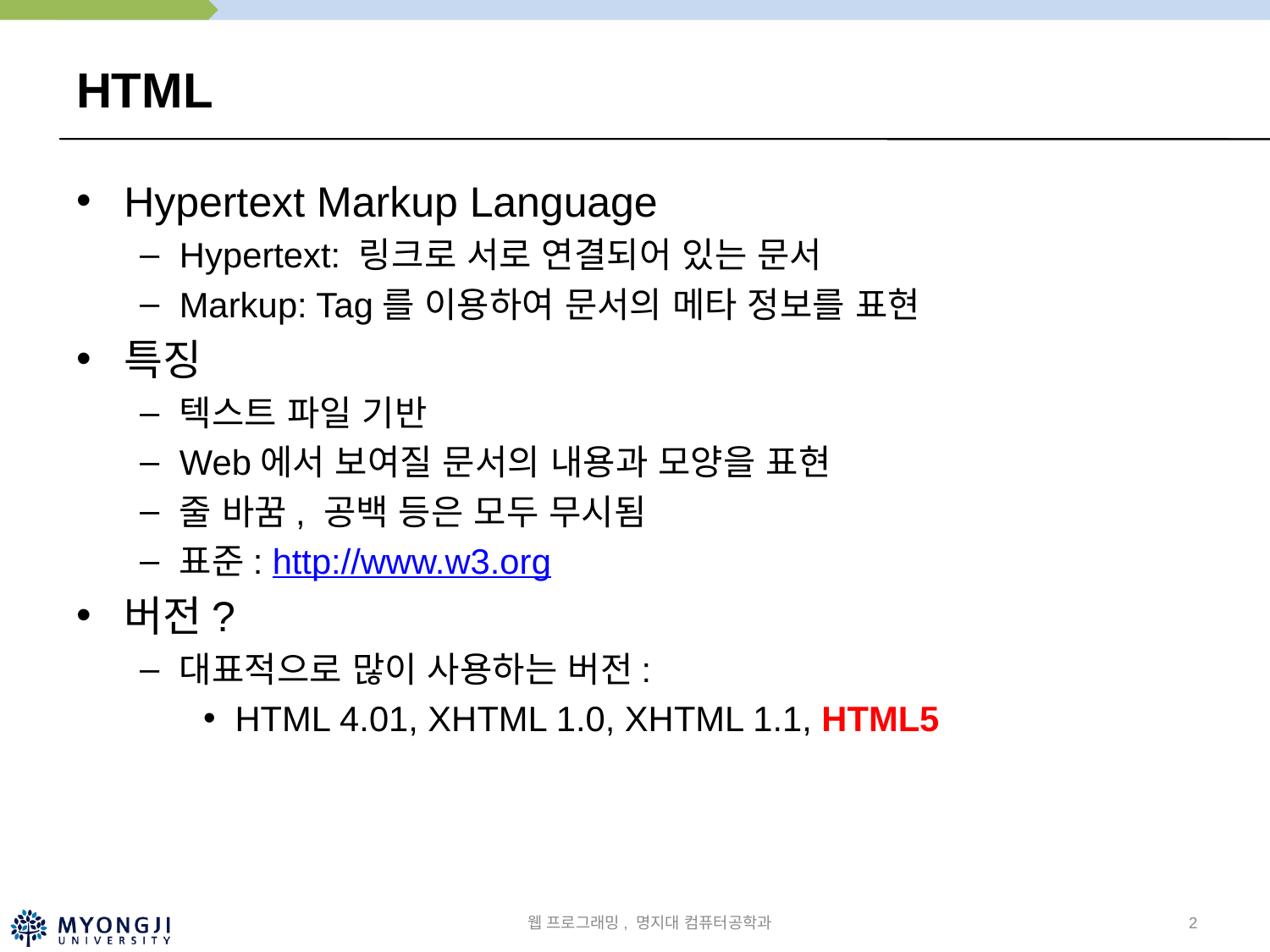

# HTML
Hypertext Markup Language
Hypertext: 링크로 서로 연결되어 있는 문서
Markup: Tag를 이용하여 문서의 메타 정보를 표현
특징
텍스트 파일 기반
Web에서 보여질 문서의 내용과 모양을 표현
줄 바꿈, 공백 등은 모두 무시됨
표준: http://www.w3.org
버전?
대표적으로 많이 사용하는 버전:
HTML 4.01, XHTML 1.0, XHTML 1.1, HTML5
웹 프로그래밍, 명지대 컴퓨터공학과
2